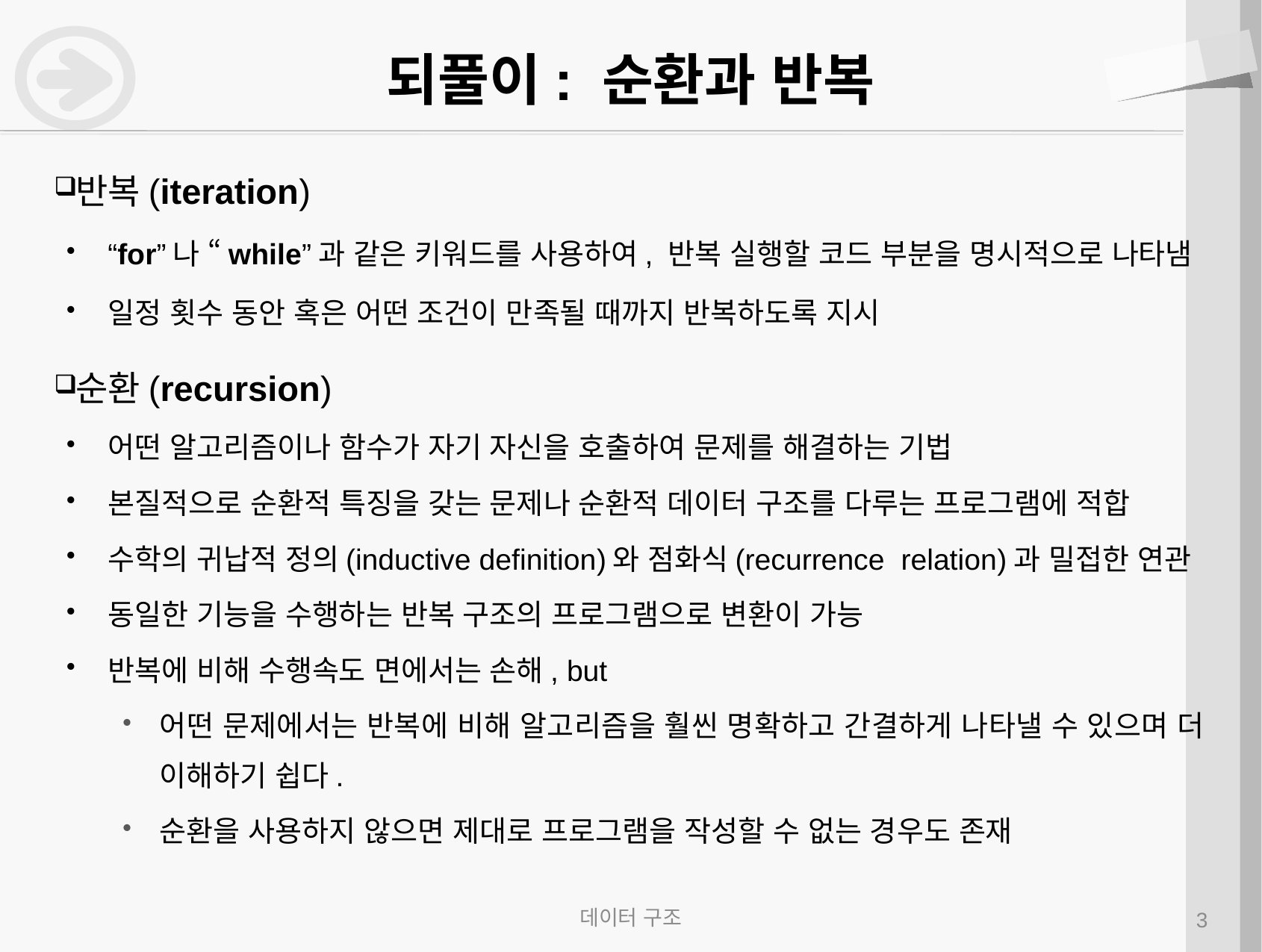

# 되풀이: 순환과 반복
반복(iteration)
“for”나 “while”과 같은 키워드를 사용하여, 반복 실행할 코드 부분을 명시적으로 나타냄
일정 횟수 동안 혹은 어떤 조건이 만족될 때까지 반복하도록 지시

순환(recursion)
어떤 알고리즘이나 함수가 자기 자신을 호출하여 문제를 해결하는 기법
본질적으로 순환적 특징을 갖는 문제나 순환적 데이터 구조를 다루는 프로그램에 적합
수학의 귀납적 정의(inductive definition)와 점화식(recurrence  relation)과 밀접한 연관
동일한 기능을 수행하는 반복 구조의 프로그램으로 변환이 가능
반복에 비해 수행속도 면에서는 손해, but
어떤 문제에서는 반복에 비해 알고리즘을 훨씬 명확하고 간결하게 나타낼 수 있으며 더 이해하기 쉽다.
순환을 사용하지 않으면 제대로 프로그램을 작성할 수 없는 경우도 존재
데이터 구조
3